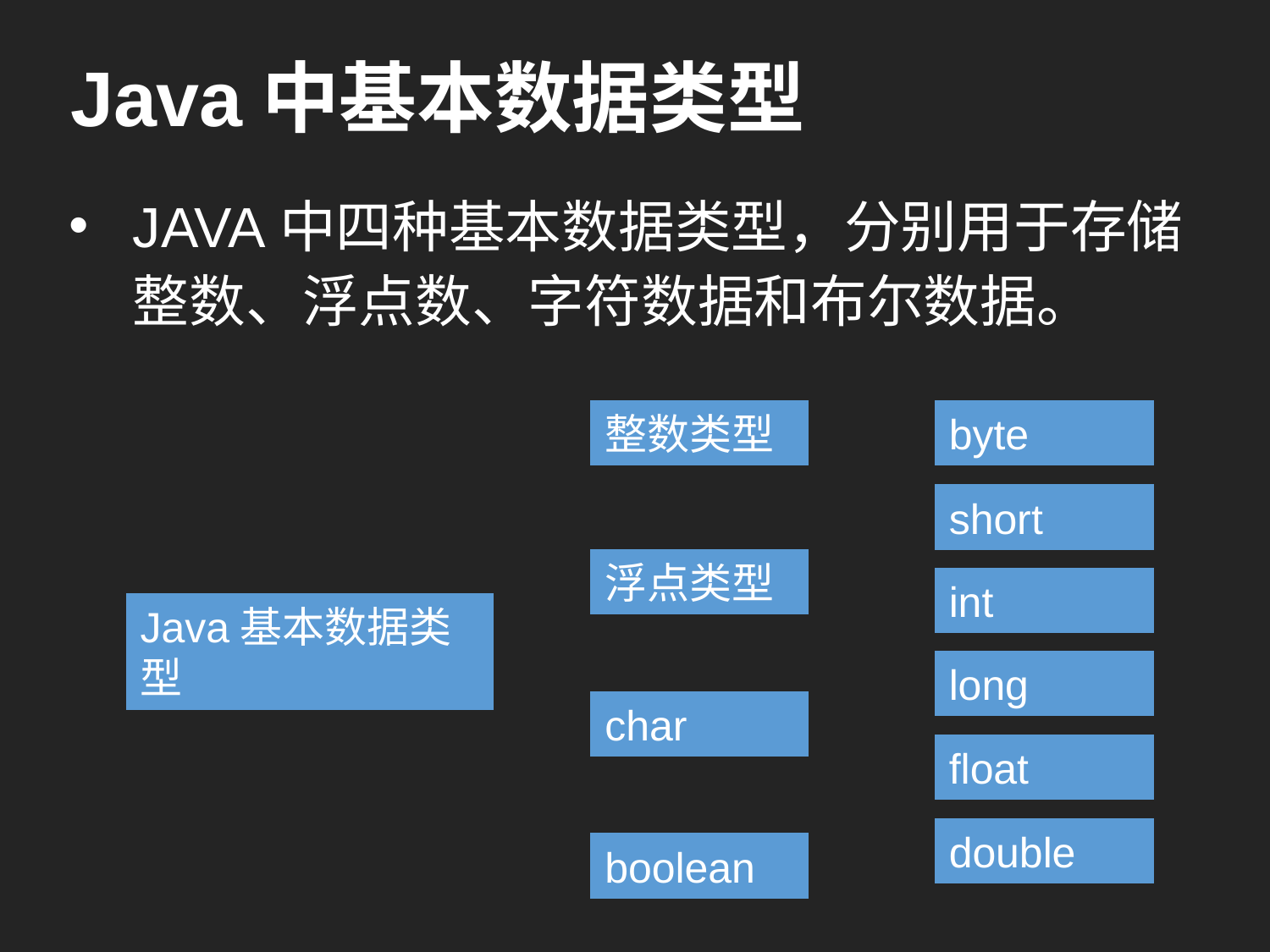

# Java中基本数据类型
JAVA中四种基本数据类型，分别用于存储整数、浮点数、字符数据和布尔数据。
整数类型
byte
short
浮点类型
int
Java基本数据类型
long
char
float
double
boolean